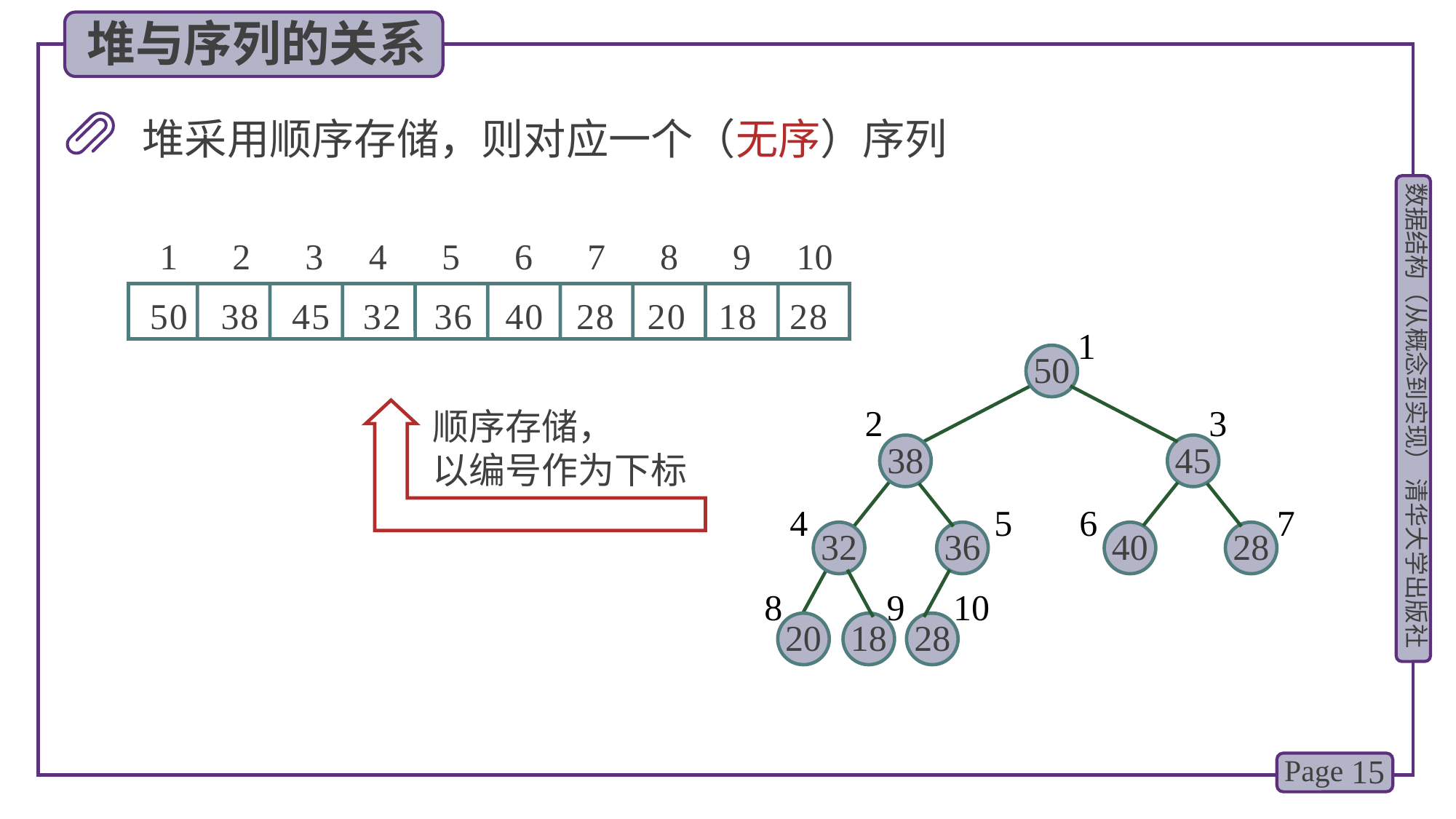

堆与序列的关系

堆采用顺序存储，则对应一个（无序）序列

1      2      3     4      5      6      7      8      9     10
 50   38   45   32   36   40   28   20   18   28

1
2
3
4
5
6
7
8
9
10
50

顺序存储，
以编号作为下标
38
45

32
36
40
28

20
18
28